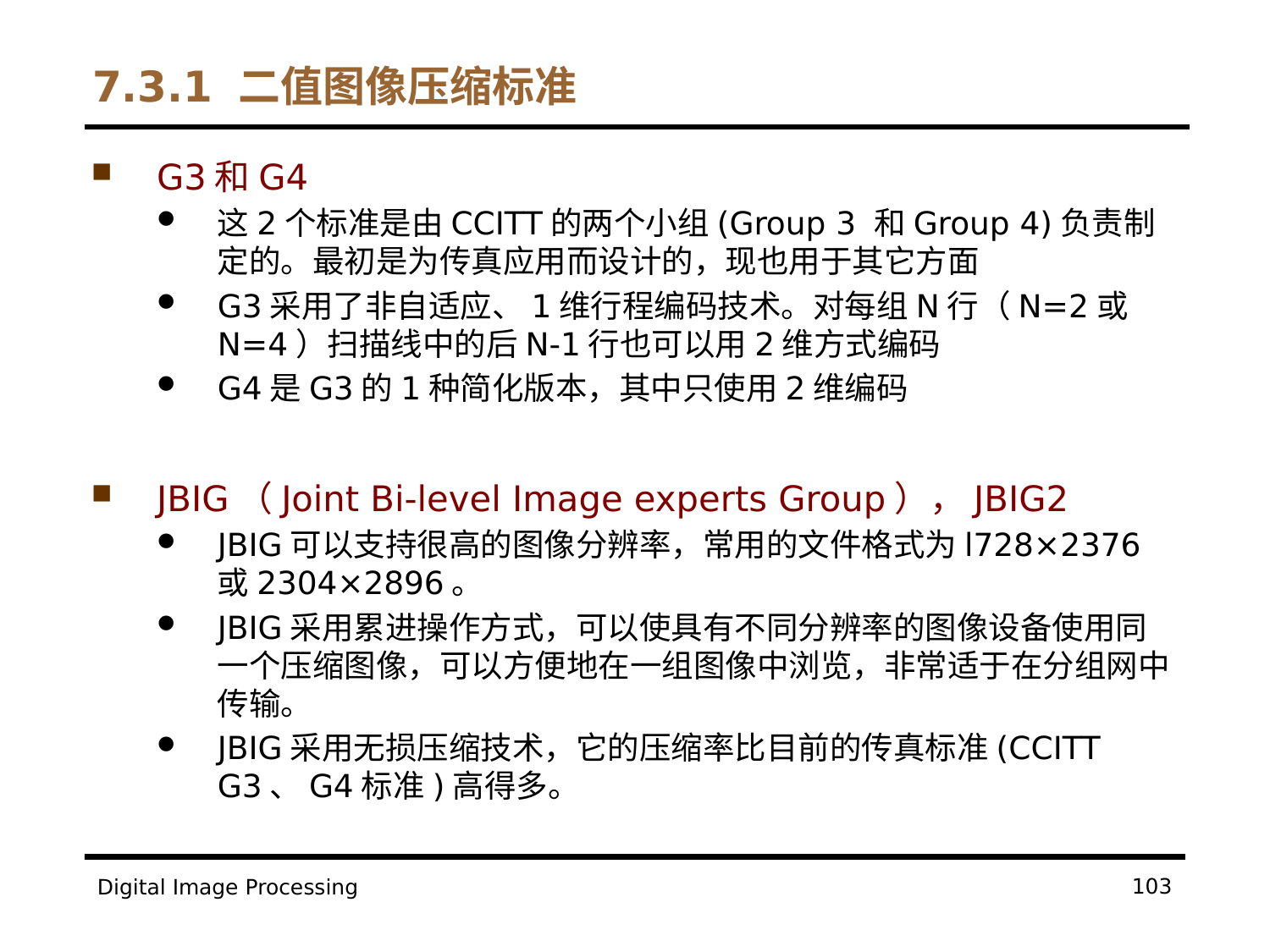

# 7.3.1 二值图像压缩标准
G3和G4
这2个标准是由CCITT的两个小组(Group 3 和Group 4)负责制定的。最初是为传真应用而设计的，现也用于其它方面
G3采用了非自适应、1维行程编码技术。对每组N行（N=2或N=4）扫描线中的后N-1行也可以用2维方式编码
G4是G3的1种简化版本，其中只使用2维编码

JBIG（Joint Bi-level Image experts Group），JBIG2
JBIG可以支持很高的图像分辨率，常用的文件格式为l728×2376或2304×2896。
JBIG采用累进操作方式，可以使具有不同分辨率的图像设备使用同一个压缩图像，可以方便地在一组图像中浏览，非常适于在分组网中传输。
JBIG采用无损压缩技术，它的压缩率比目前的传真标准(CCITT G3、G4标准)高得多。

103
Digital Image Processing